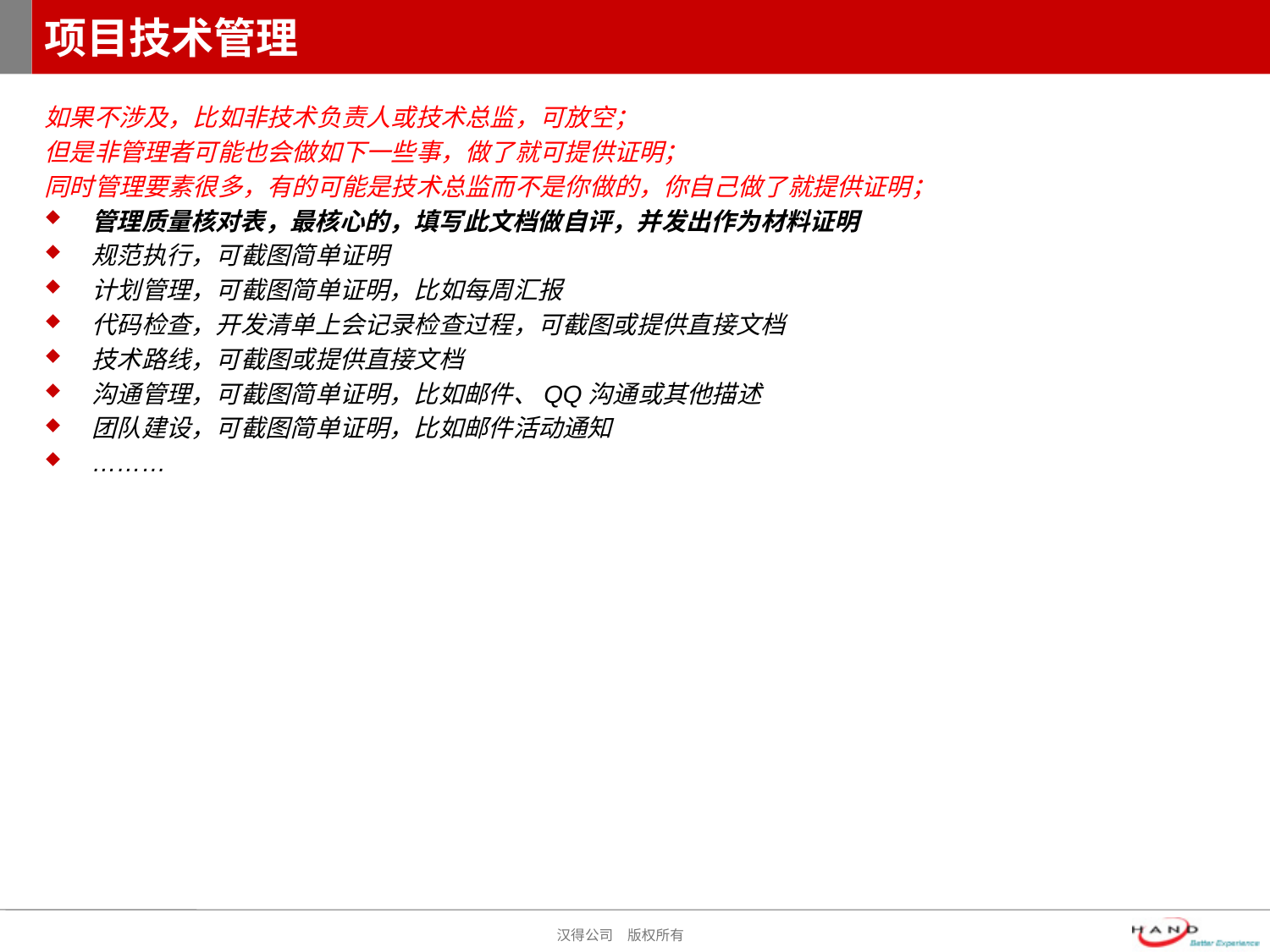

# 项目技术管理
如果不涉及，比如非技术负责人或技术总监，可放空；
但是非管理者可能也会做如下一些事，做了就可提供证明；
同时管理要素很多，有的可能是技术总监而不是你做的，你自己做了就提供证明；
管理质量核对表，最核心的，填写此文档做自评，并发出作为材料证明
规范执行，可截图简单证明
计划管理，可截图简单证明，比如每周汇报
代码检查，开发清单上会记录检查过程，可截图或提供直接文档
技术路线，可截图或提供直接文档
沟通管理，可截图简单证明，比如邮件、QQ沟通或其他描述
团队建设，可截图简单证明，比如邮件活动通知
………
15